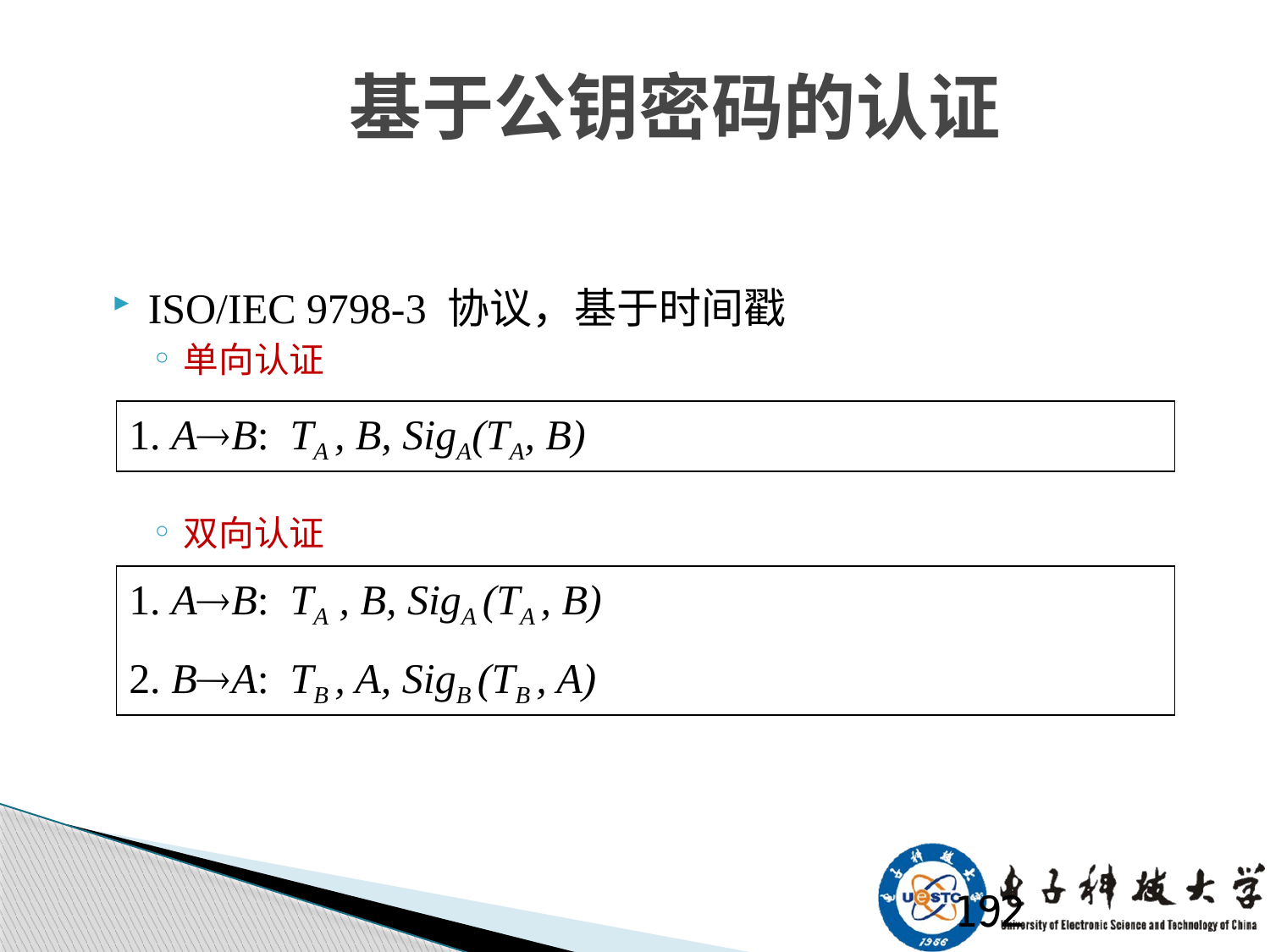

192
# 基于公钥密码的认证
ISO/IEC 9798-3 协议，基于时间戳
单向认证

双向认证

1. A→B:  TA , B, SigA(TA, B)
1. A→B:  TA , B, SigA (TA , B)
2. B→A:  TB , A, SigB (TB , A)